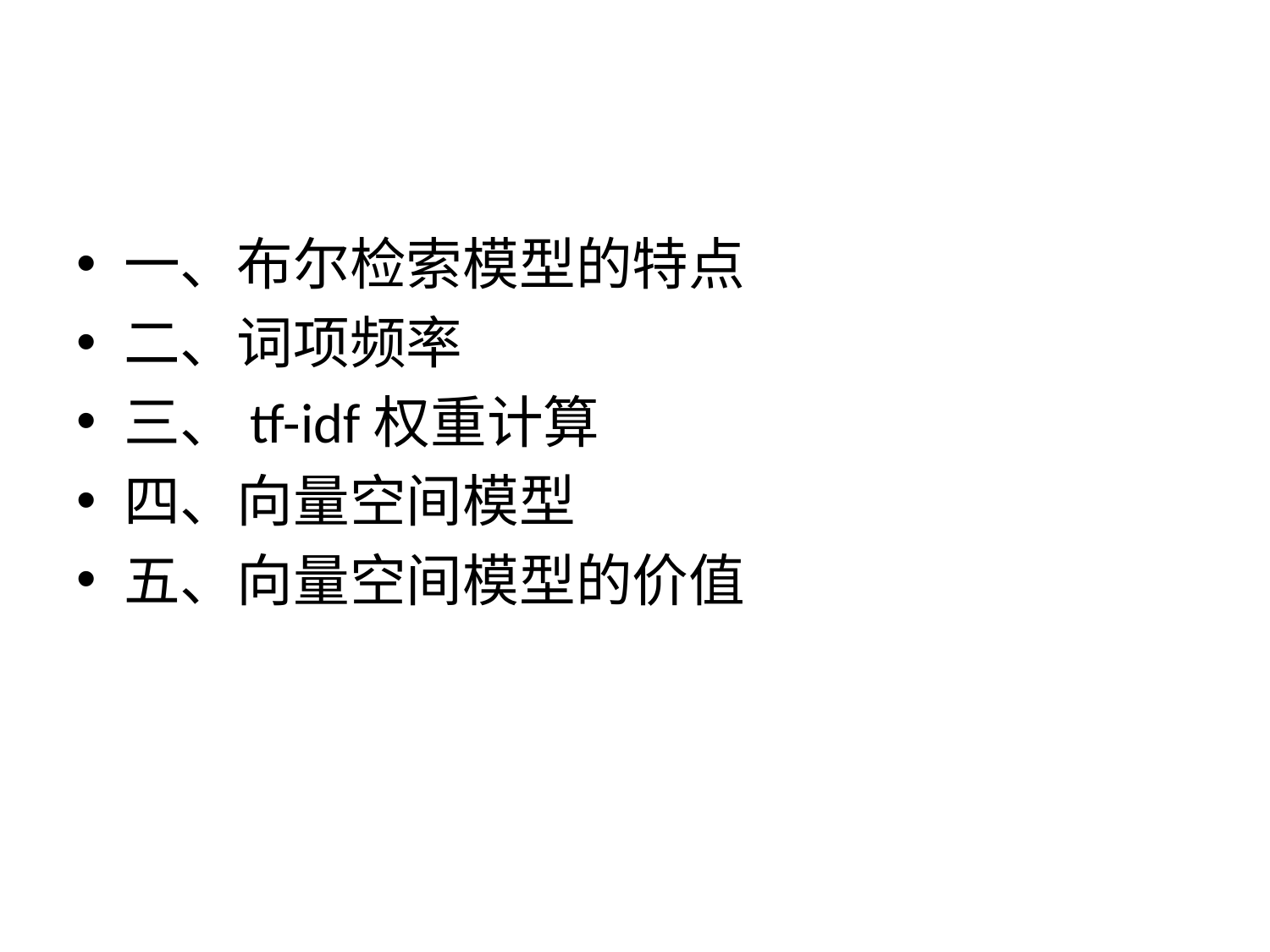

#
一、布尔检索模型的特点
二、词项频率
三、tf-idf权重计算
四、向量空间模型
五、向量空间模型的价值